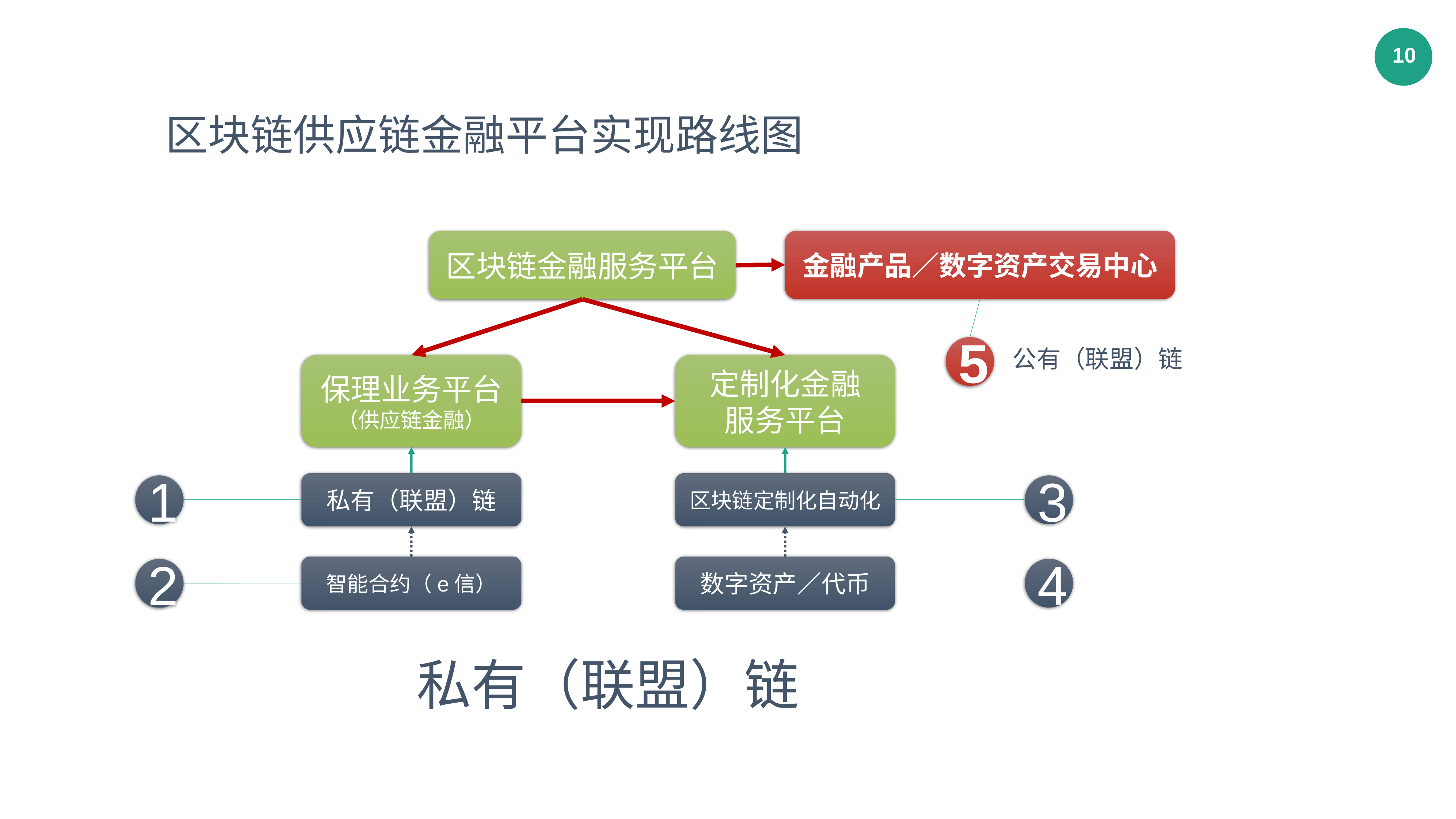

区块链供应链金融平台实现路线图
金融产品／数字资产交易中心
区块链金融服务平台
5
公有（联盟）链
保理业务平台
（供应链金融）
定制化金融
服务平台
私有（联盟）链
区块链定制化自动化
1
3
智能合约（e信）
数字资产／代币
4
2
私有（联盟）链